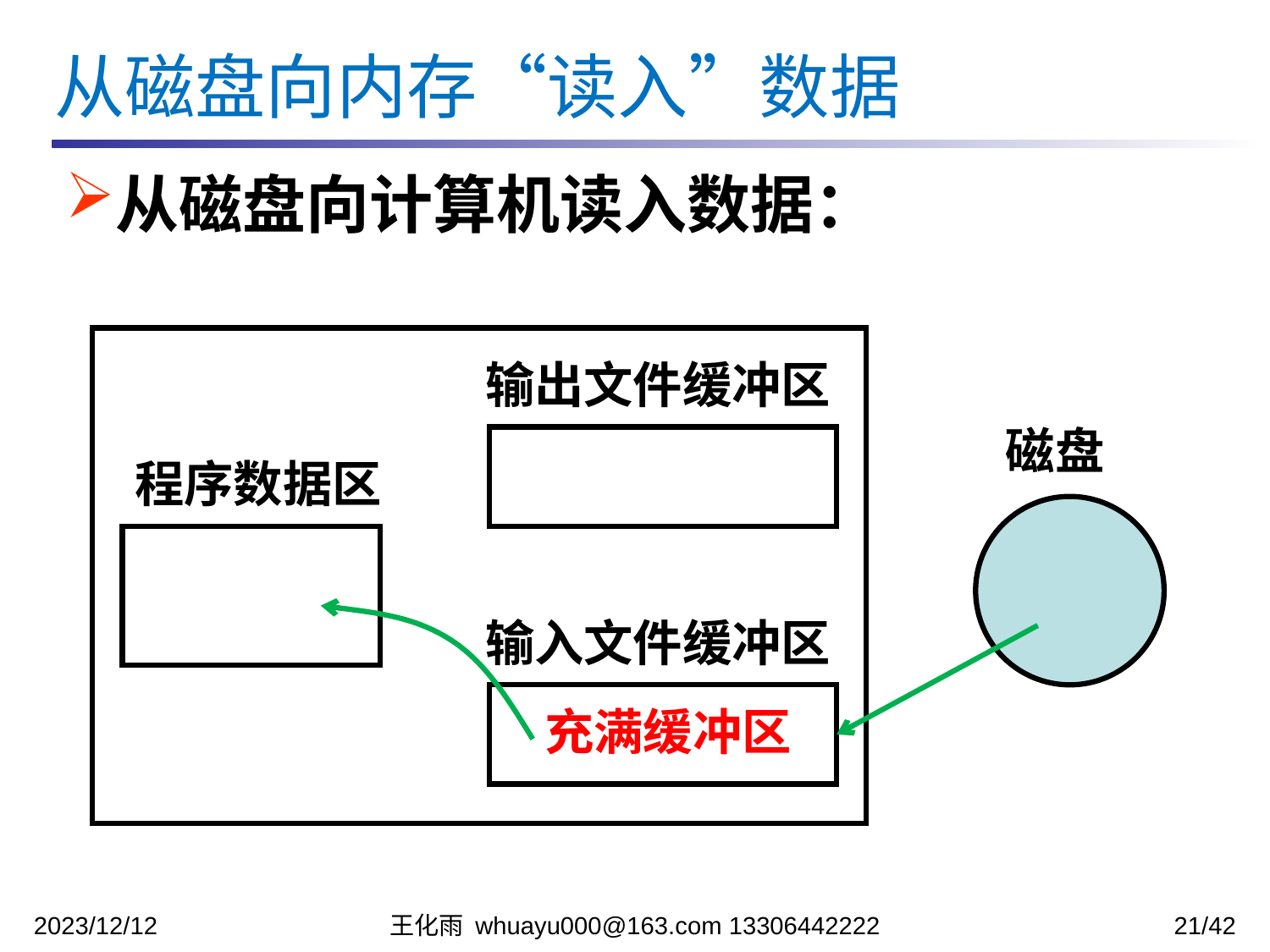

从磁盘向内存“读入”数据
从磁盘向计算机读入数据：

输出文件缓冲区
磁盘

程序数据区

输入文件缓冲区

充满缓冲区
2023/12/12
王化雨 whuayu000@163.com 13306442222
21/42